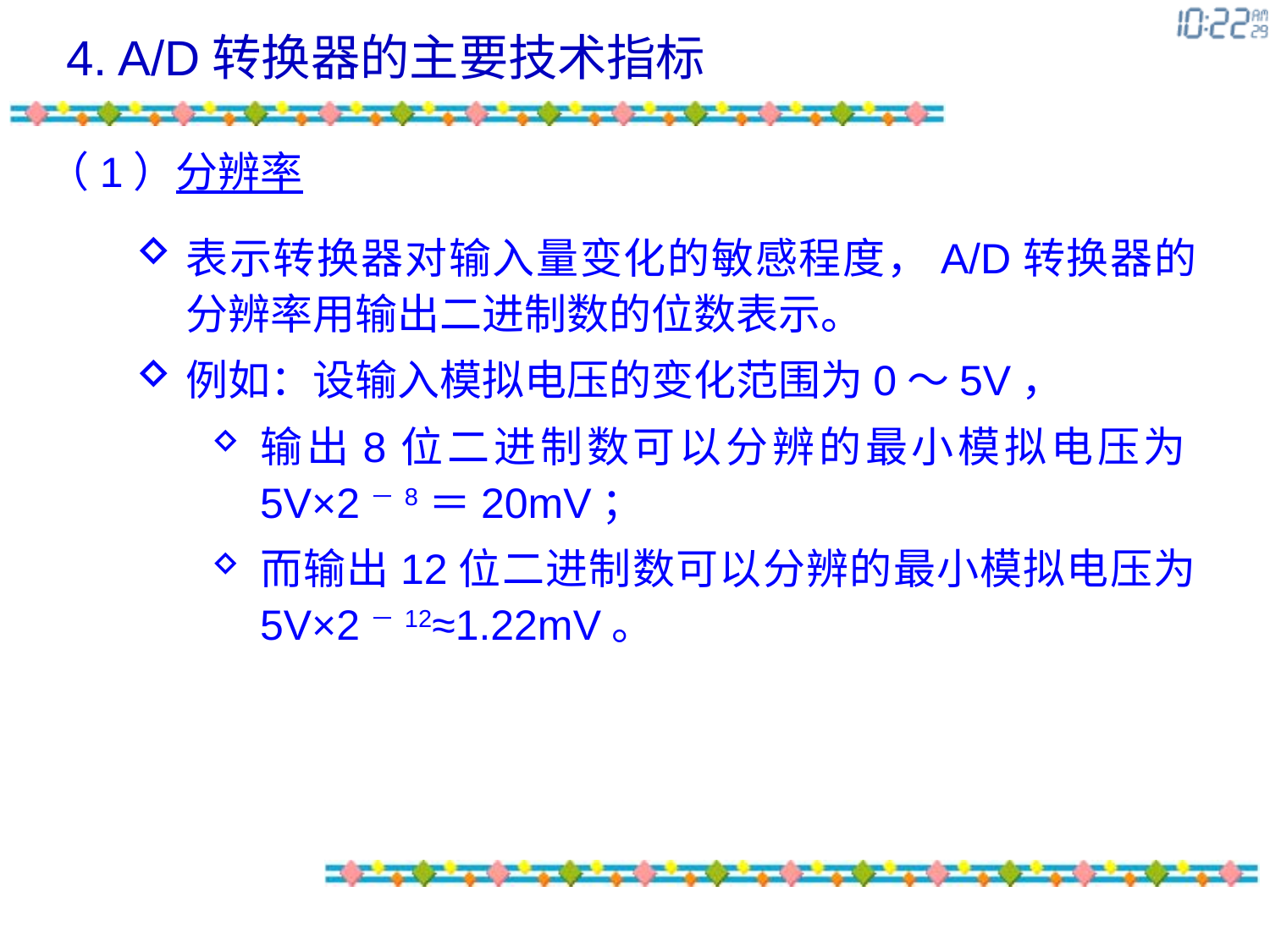

4. A/D转换器的主要技术指标
（1）分辨率
表示转换器对输入量变化的敏感程度，A/D转换器的分辨率用输出二进制数的位数表示。
例如：设输入模拟电压的变化范围为0～5V，
输出8位二进制数可以分辨的最小模拟电压为5V×2－8＝20mV；
而输出12位二进制数可以分辨的最小模拟电压为 5V×2－12≈1.22mV。